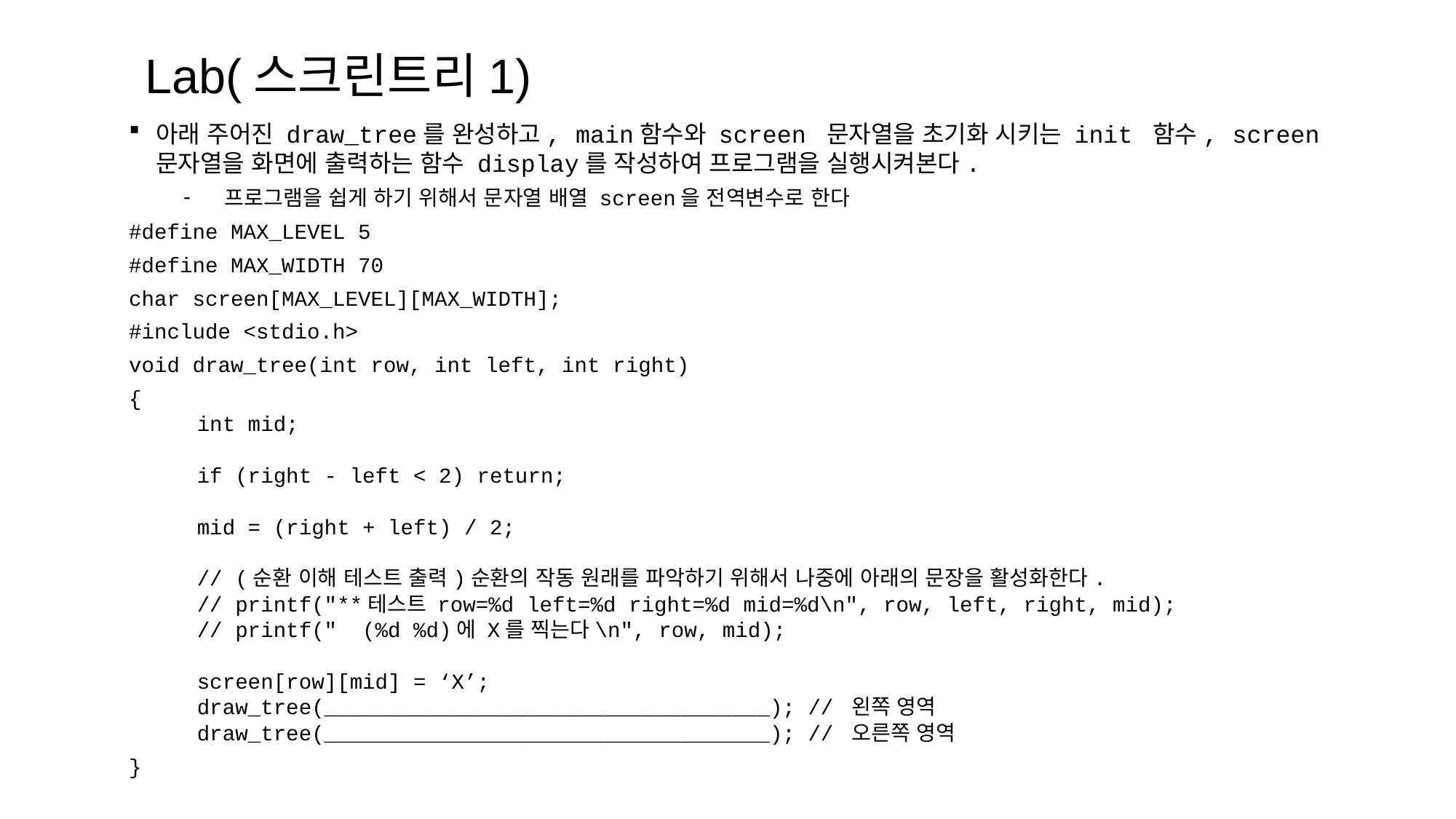

# Lab(스크린트리1)
아래 주어진 draw_tree를 완성하고, main함수와 screen 문자열을 초기화 시키는 init 함수, screen 문자열을 화면에 출력하는 함수 display를 작성하여 프로그램을 실행시켜본다.
프로그램을 쉽게 하기 위해서 문자열 배열 screen을 전역변수로 한다
#define MAX_LEVEL 5
#define MAX_WIDTH 70
char screen[MAX_LEVEL][MAX_WIDTH];
#include <stdio.h>
void draw_tree(int row, int left, int right)
{
int mid;

if (right - left < 2) return;

mid = (right + left) / 2;

// (순환 이해 테스트 출력)순환의 작동 원래를 파악하기 위해서 나중에 아래의 문장을 활성화한다.
// printf("**테스트 row=%d left=%d right=%d mid=%d\n", row, left, right, mid);
// printf("  (%d %d)에 X를 찍는다\n", row, mid);

screen[row][mid] = ‘X’;
draw_tree(___________________________________); // 왼쪽 영역
draw_tree(___________________________________); // 오른쪽 영역
}